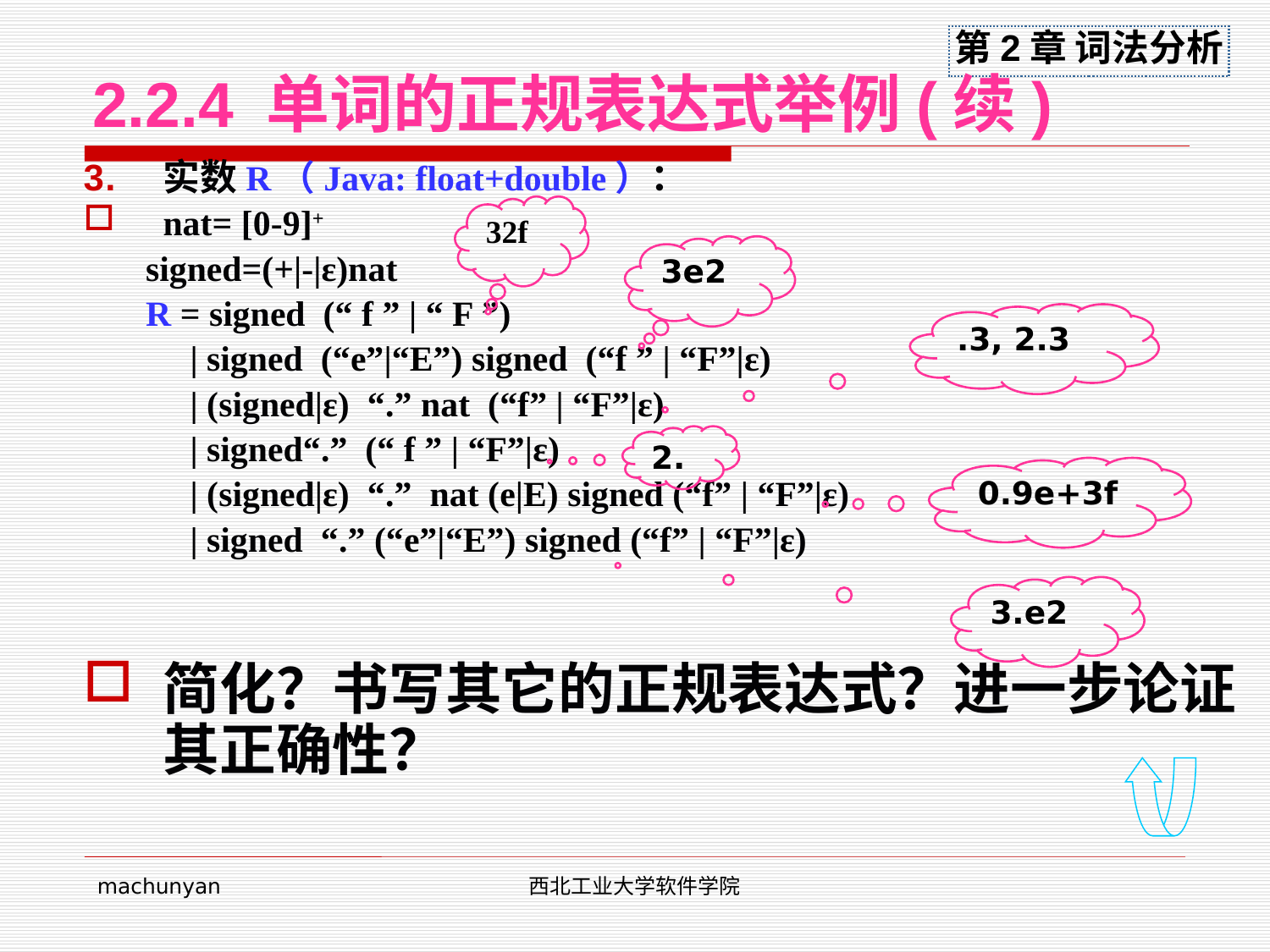

# 2.2.4 单词的正规表达式举例(续)
实数R（Java: float+double）：
nat= [0-9]+
       signed=(+|-|ε)nat
       R = signed  (“ f ” | “ F ”)
            | signed  (“e”|“E”) signed  (“f ” | “F”|ε)
            | (signed|ε)  “.” nat  (“f” | “F”|ε)
            | signed“.”  (“ f ” | “F”|ε)
            | (signed|ε)  “.”  nat (e|E) signed (“f” | “F”|ε)
            | signed  “.” (“e”|“E”) signed (“f” | “F”|ε)

简化？书写其它的正规表达式？进一步论证其正确性？
32f
3e2

.3, 2.3
2.
0.9e+3f
3.e2

machunyan

西北工业大学软件学院
41